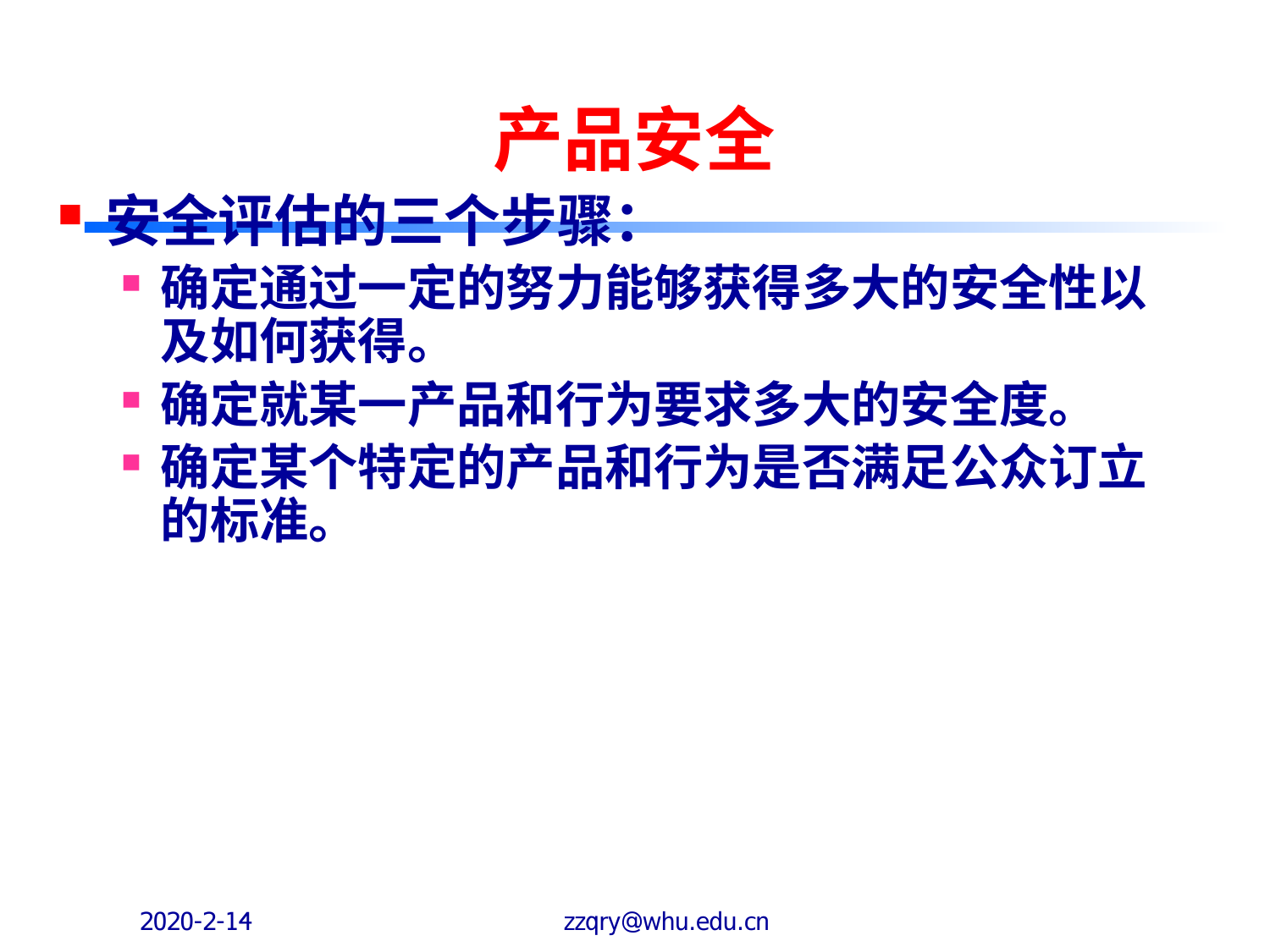

# 产品安全
安全评估的三个步骤：
确定通过一定的努力能够获得多大的安全性以及如何获得。
确定就某一产品和行为要求多大的安全度。
确定某个特定的产品和行为是否满足公众订立的标准。
2020-2-14
zzqry@whu.edu.cn